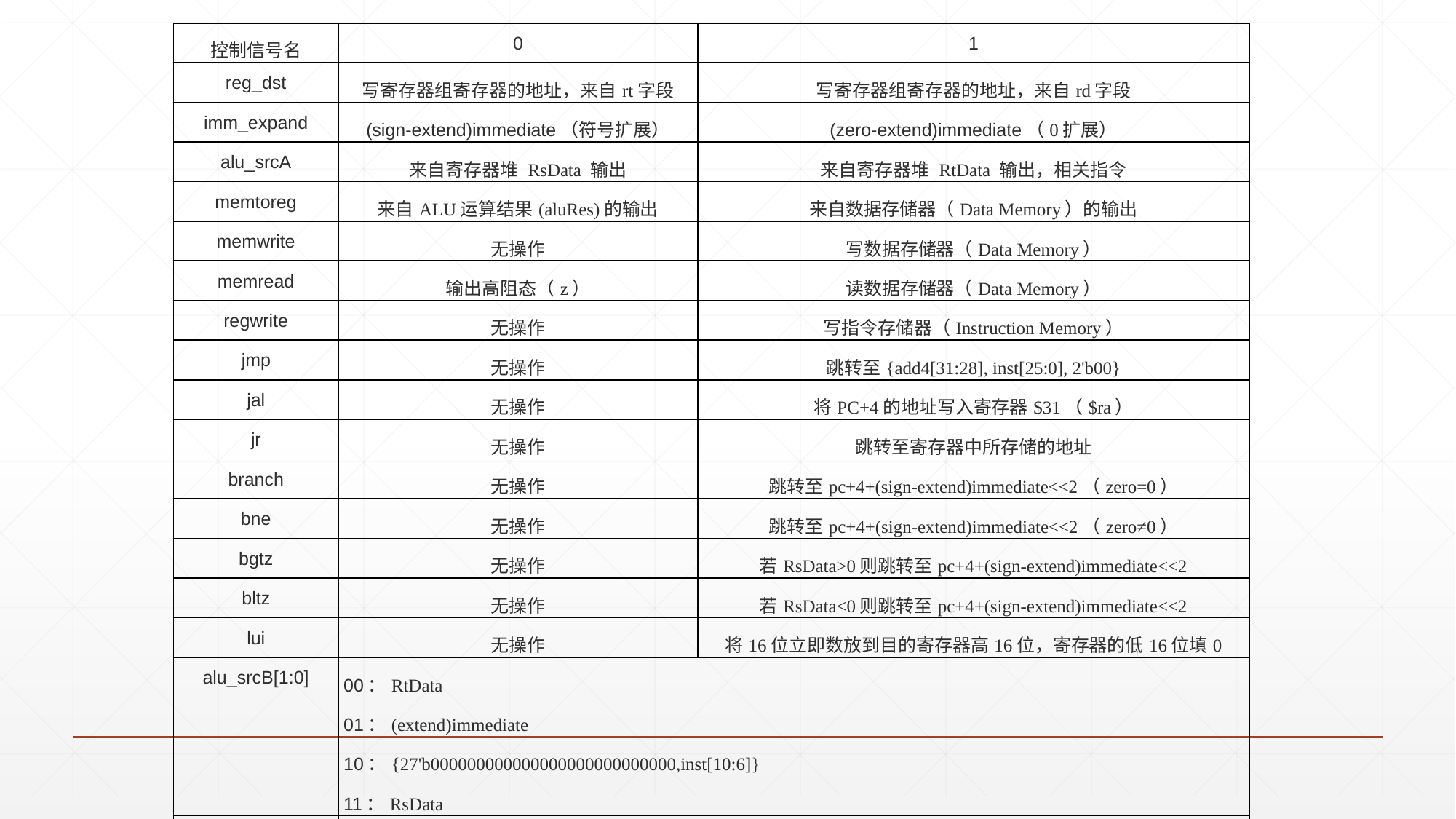

| 控制信号名 | 0 | 1 |
| --- | --- | --- |
| reg\_dst | 写寄存器组寄存器的地址，来自rt字段 | 写寄存器组寄存器的地址，来自rd字段 |
| imm\_expand | (sign-extend)immediate（符号扩展） | (zero-extend)immediate（0扩展） |
| alu\_srcA | 来自寄存器堆 RsData 输出 | 来自寄存器堆 RtData 输出，相关指令 |
| memtoreg | 来自ALU运算结果(aluRes)的输出 | 来自数据存储器（Data Memory）的输出 |
| memwrite | 无操作 | 写数据存储器（Data Memory） |
| memread | 输出高阻态（z） | 读数据存储器（Data Memory） |
| regwrite | 无操作 | 写指令存储器（Instruction Memory） |
| jmp | 无操作 | 跳转至{add4[31:28], inst[25:0], 2'b00} |
| jal | 无操作 | 将PC+4的地址写入寄存器$31（$ra） |
| jr | 无操作 | 跳转至寄存器中所存储的地址 |
| branch | 无操作 | 跳转至pc+4+(sign-extend)immediate<<2（zero=0） |
| bne | 无操作 | 跳转至pc+4+(sign-extend)immediate<<2（zero≠0） |
| bgtz | 无操作 | 若RsData>0则跳转至pc+4+(sign-extend)immediate<<2 |
| bltz | 无操作 | 若RsData<0则跳转至pc+4+(sign-extend)immediate<<2 |
| lui | 无操作 | 将16位立即数放到目的寄存器高16位，寄存器的低16位填0 |
| alu\_srcB[1:0] | 00：RtData 01：(extend)immediate 10：{27'b000000000000000000000000000,inst[10:6]} 11：RsData |  |
| aluop[2:0] | 具体见表2 ALU 运算功能表 |  |